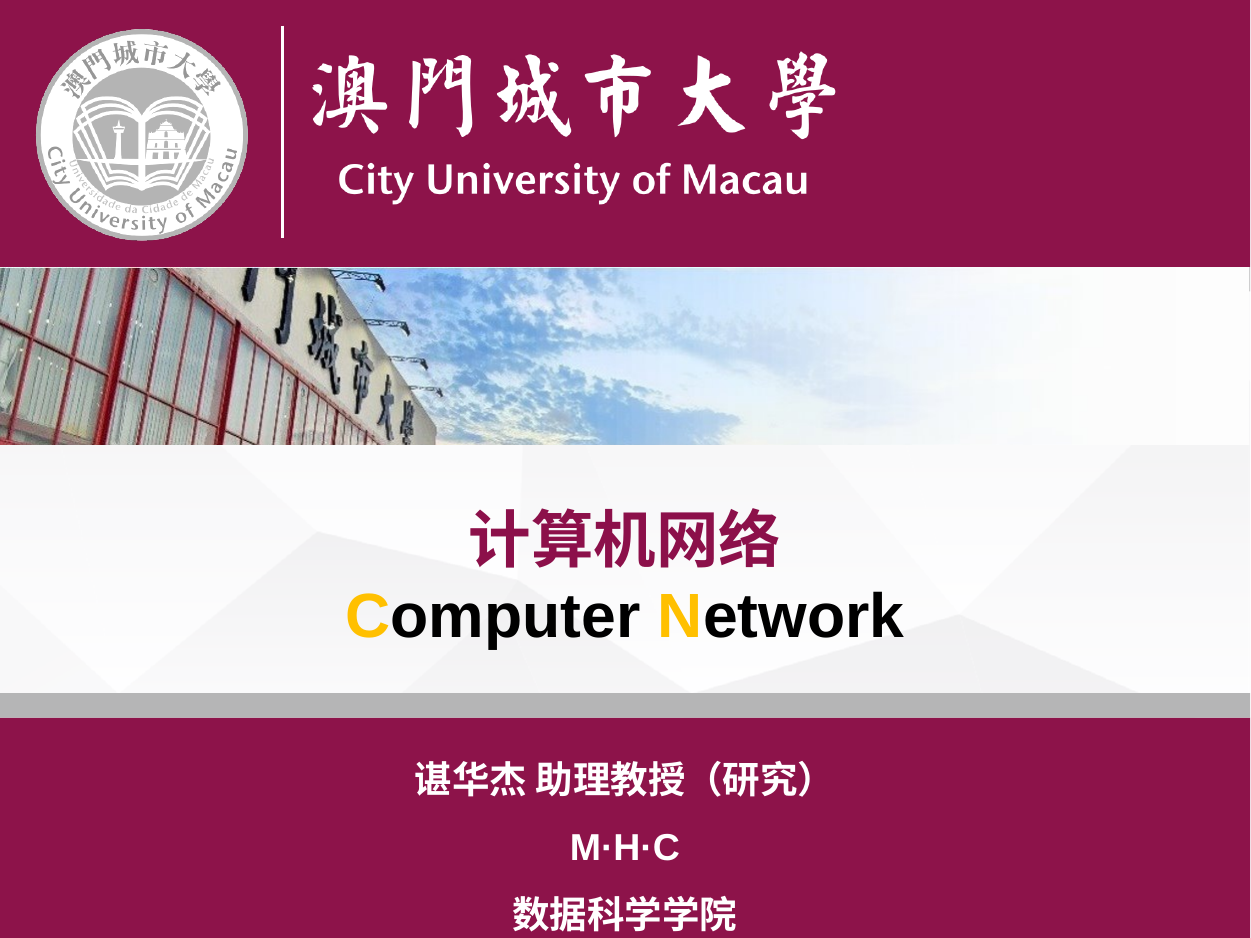

计算机网络
Computer Network
谌华杰 助理教授（研究）
M·H·C
数据科学学院